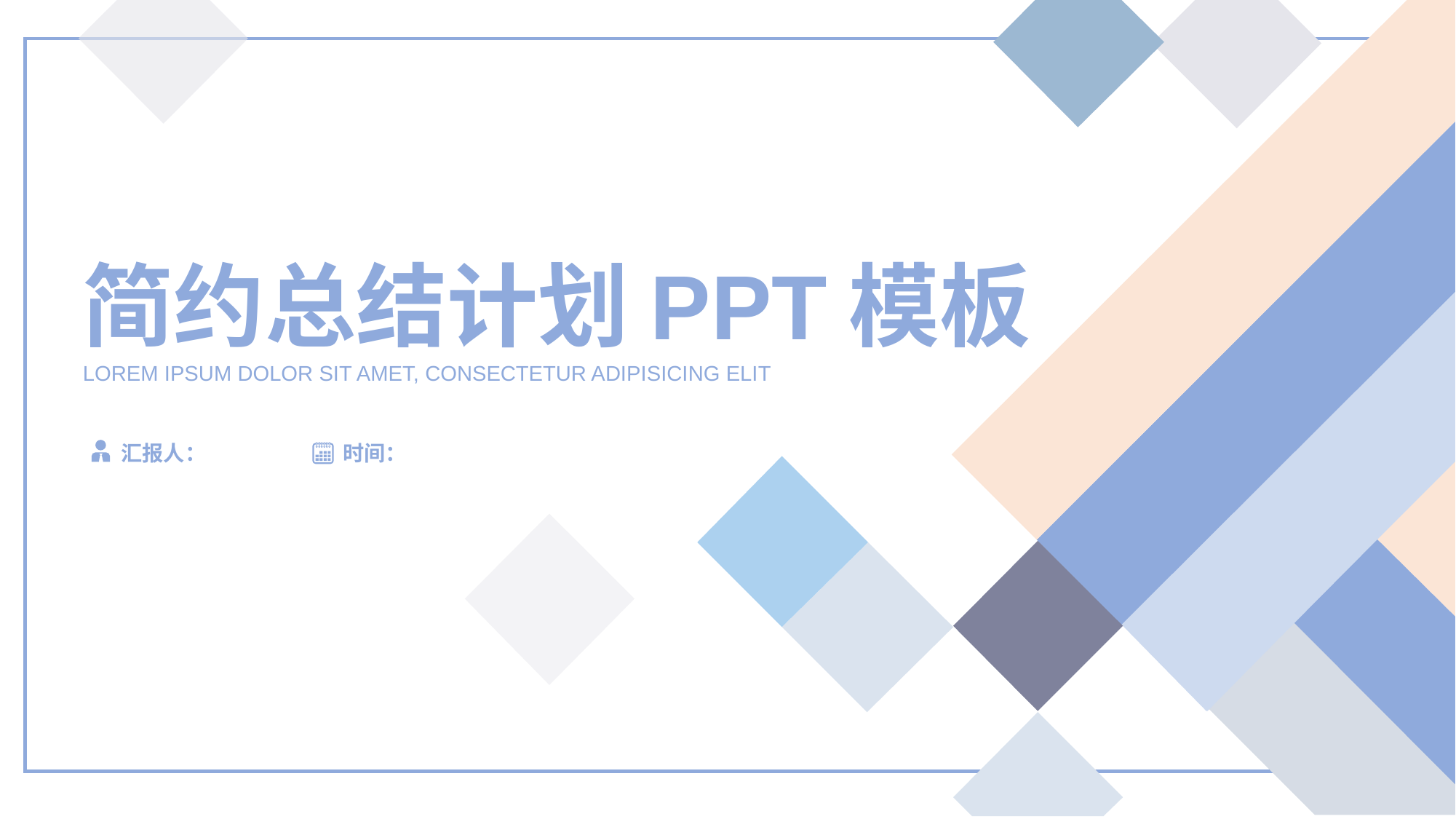

简约总结计划PPT模板
LOREM IPSUM DOLOR SIT AMET, CONSECTETUR ADIPISICING ELIT
时间：

汇报人：